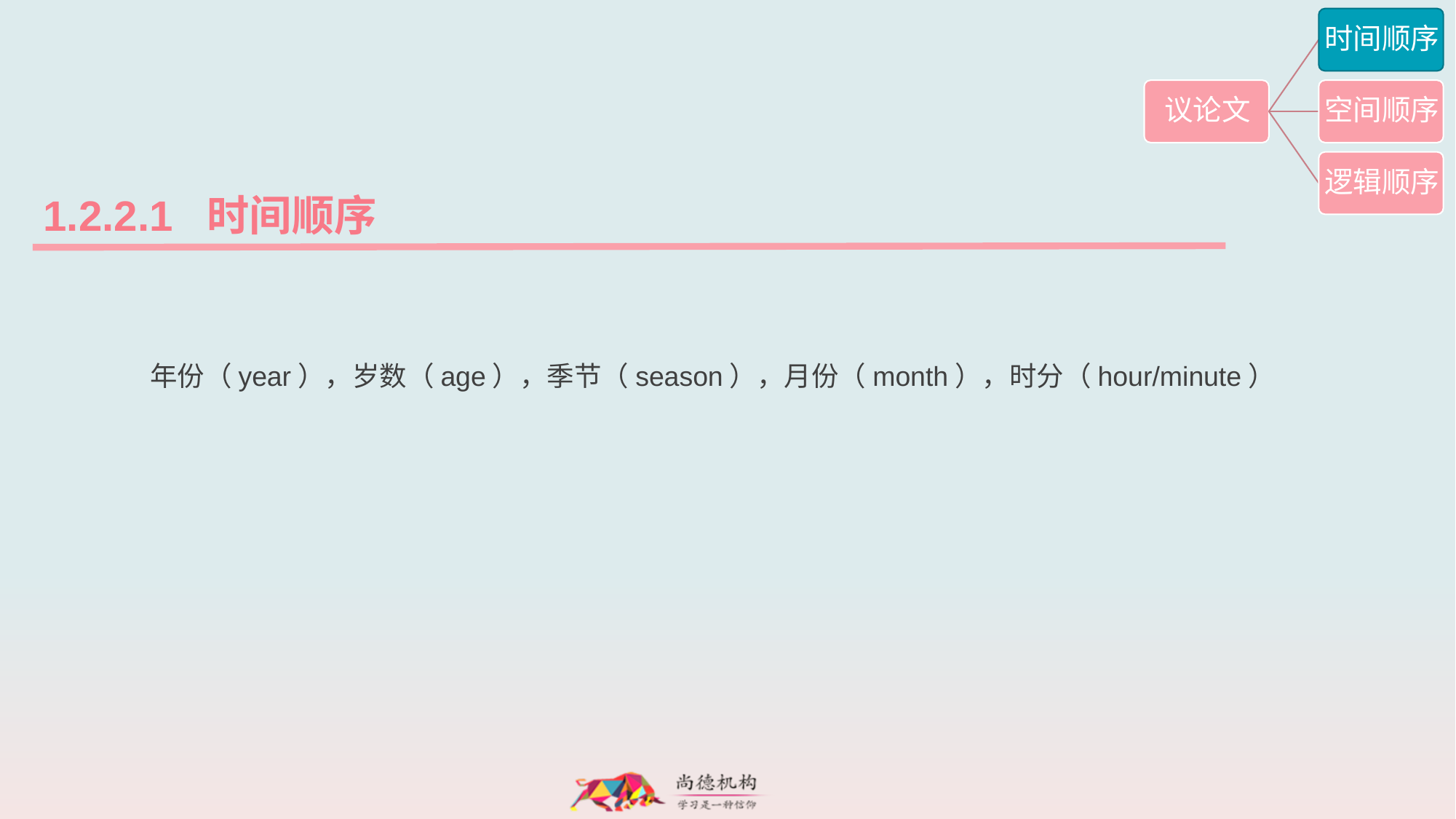

议论文

时间顺序

空间顺序

逻辑顺序
1.2.2.1  时间顺序
年份（year），岁数（age），季节（season），月份（month），时分（hour/minute）